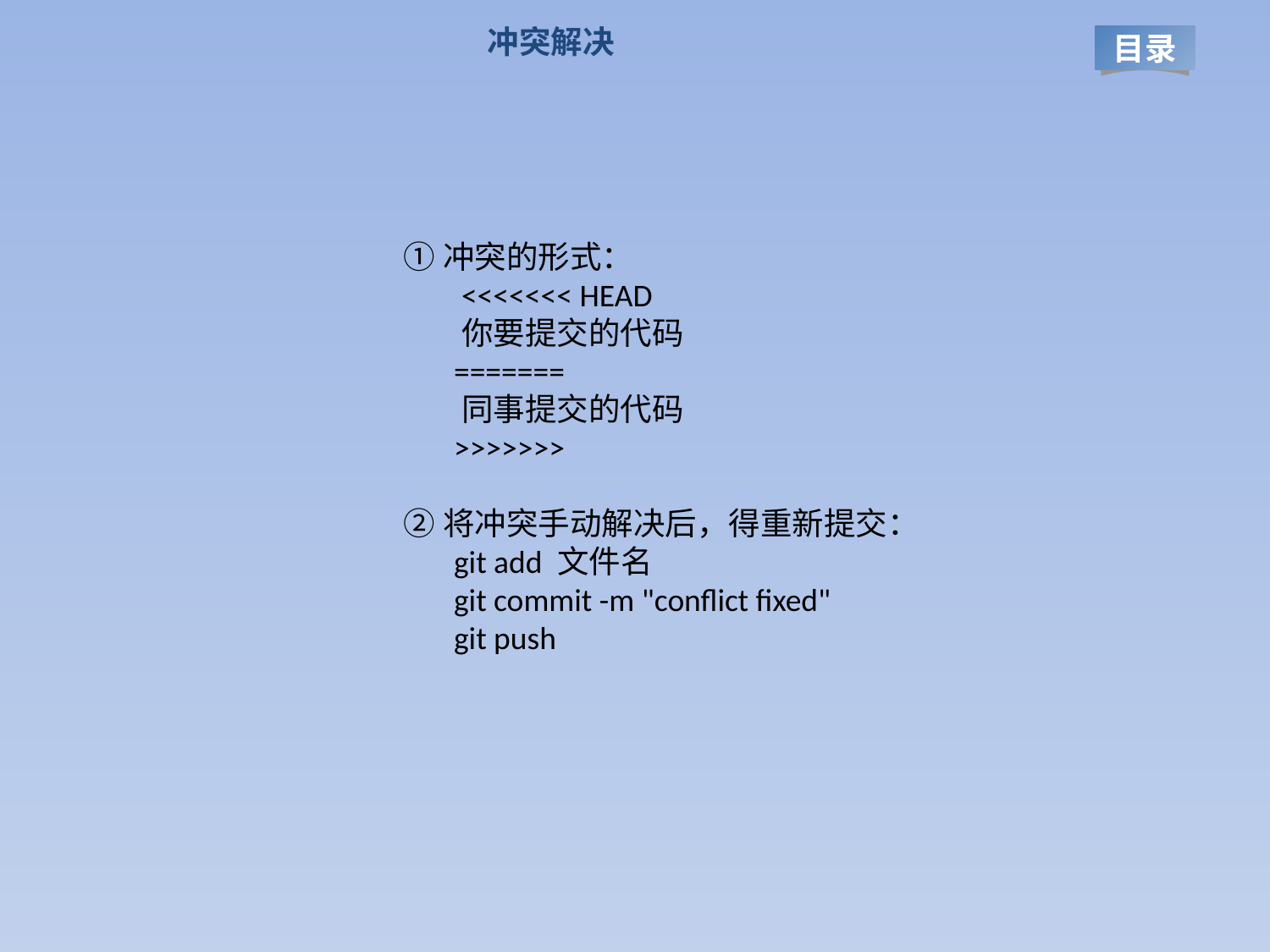

冲突解决
目录

①冲突的形式：
       <<<<<<< HEAD
       你要提交的代码
       =======
       同事提交的代码
       >>>>>>>

②将冲突手动解决后，得重新提交：
       git add 文件名
       git commit -m "conflict fixed"
       git push